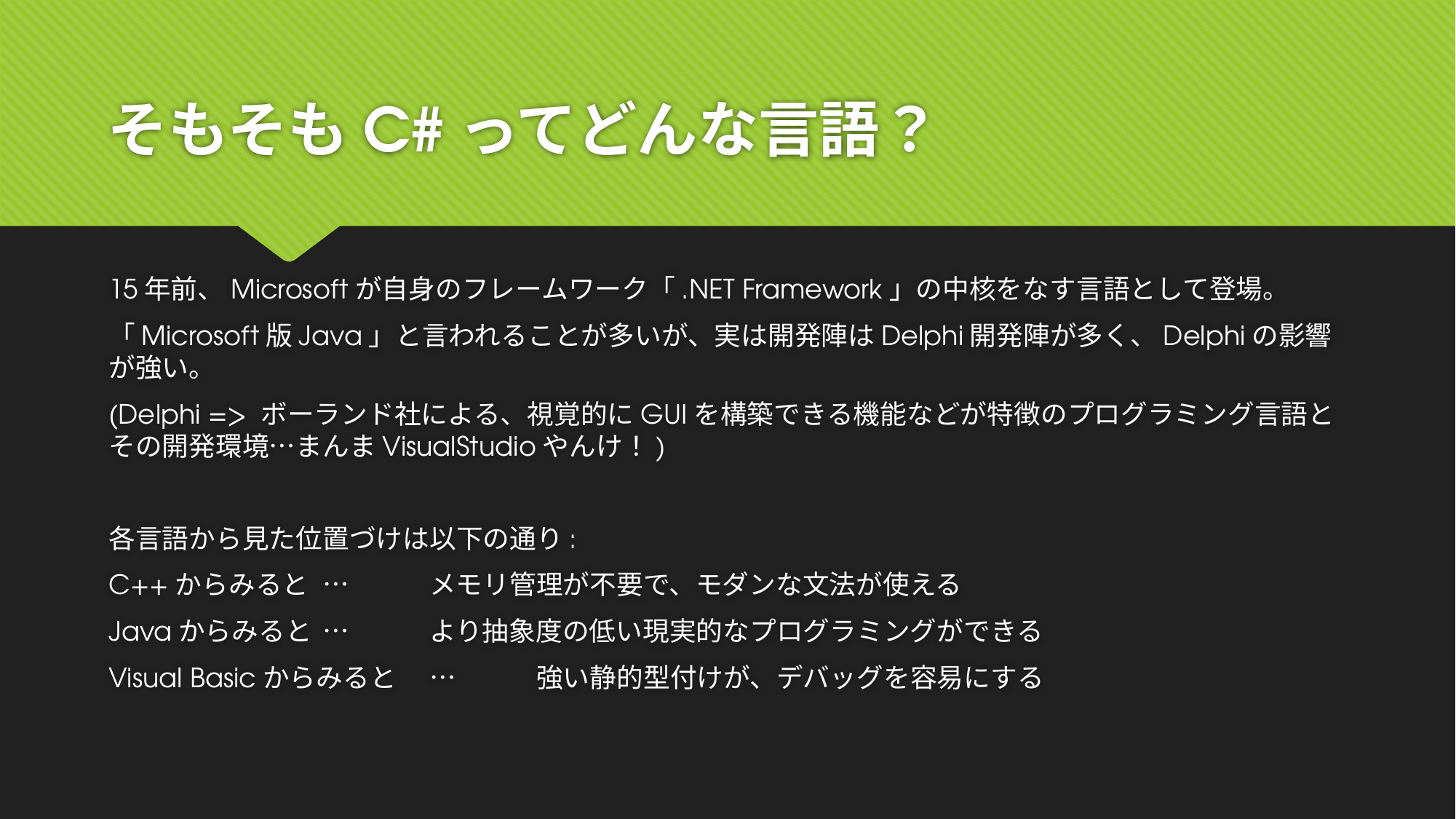

# そもそもC#ってどんな言語？
15年前、Microsoftが自身のフレームワーク「.NET Framework」の中核をなす言語として登場。
「Microsoft版Java」と言われることが多いが、実は開発陣はDelphi開発陣が多く、Delphiの影響が強い。
(Delphi => ボーランド社による、視覚的にGUIを構築できる機能などが特徴のプログラミング言語とその開発環境…まんまVisualStudioやんけ！)

各言語から見た位置づけは以下の通り:
C++からみると	…	メモリ管理が不要で、モダンな文法が使える
Javaからみると	…	より抽象度の低い現実的なプログラミングができる
Visual Basicからみると	…	強い静的型付けが、デバッグを容易にする